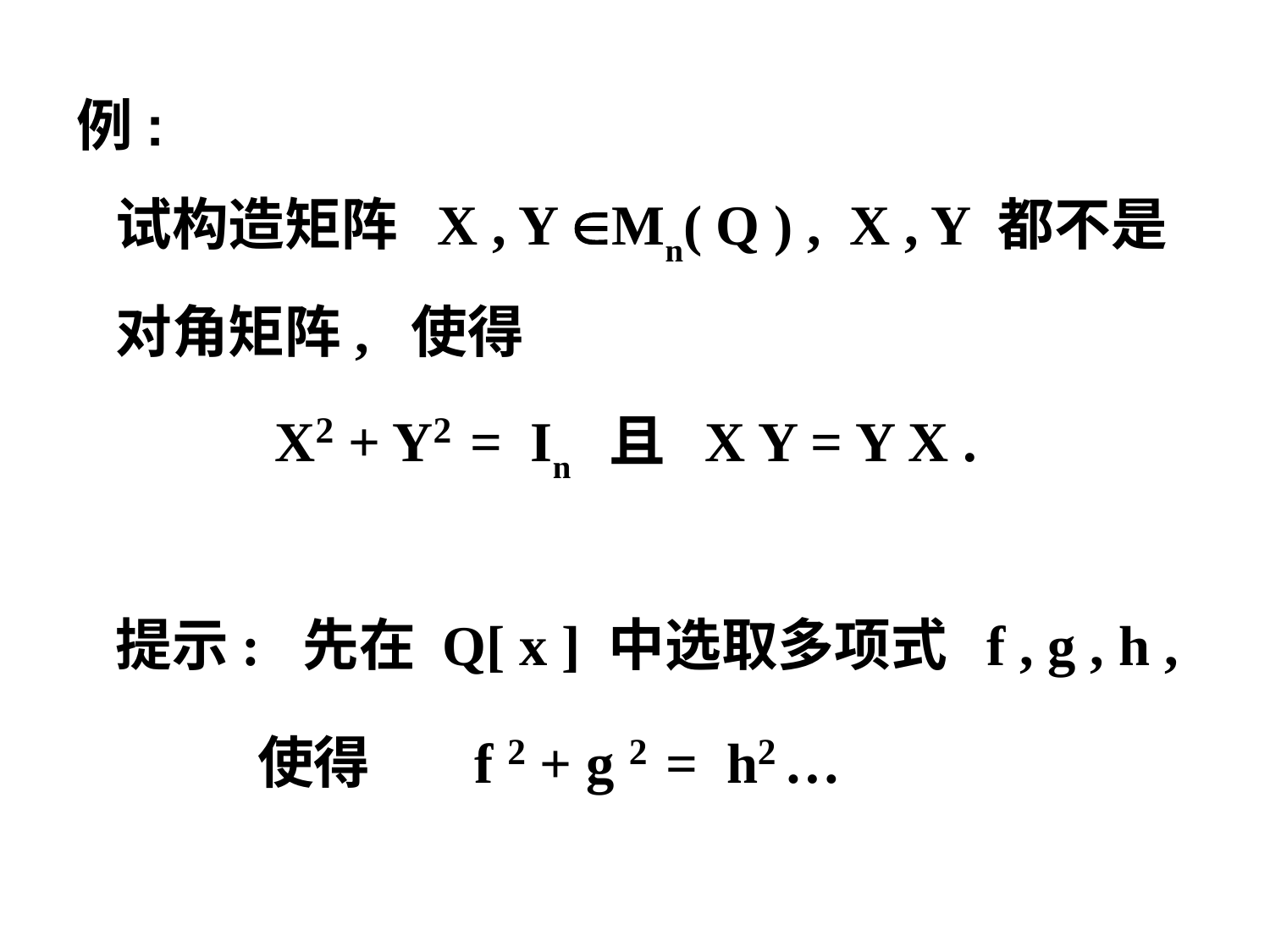

例:
  试构造矩阵  X , Y ∈Mn( Q ) ,  X , Y 都不是
  对角矩阵,  使得
              X2 + Y2  =  In   且  X Y = Y X .

  提示:  先在 Q[ x ] 中选取多项式  f , g , h ,
             使得       f 2 + g 2  =  h2 …